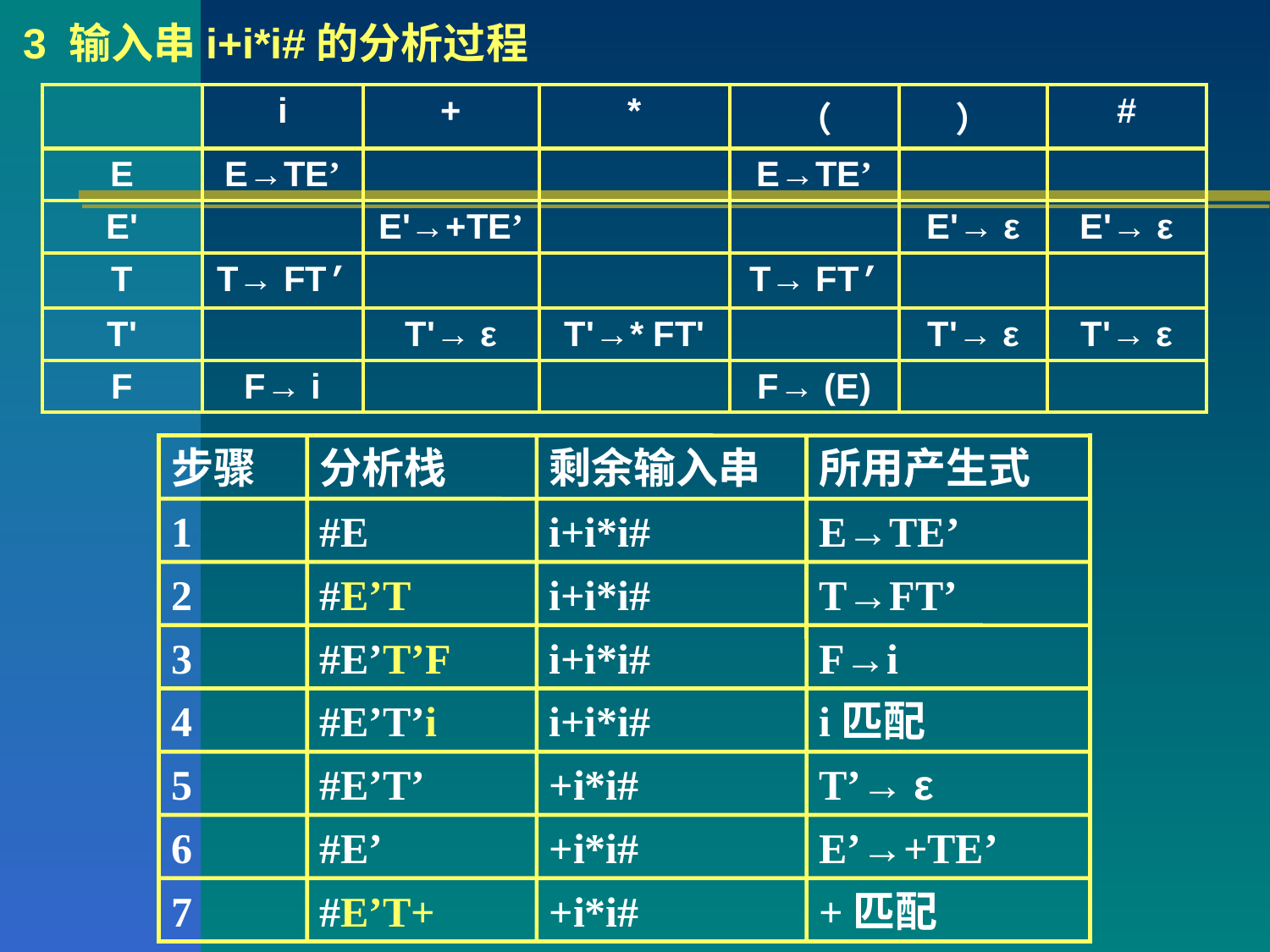

3 输入串i+i*i#的分析过程
|  | i | + | \* | （ | ） | # |
| --- | --- | --- | --- | --- | --- | --- |
| E | E→TE’ |  |  | E→TE’ |  |  |
| E' |  | E'→+TE’ |  |  | E'→ ε | E'→ ε |
| T | T→ FT’ |  |  | T→ FT’ |  |  |
| T' |  | T'→ ε | T'→\* FT' |  | T'→ ε | T'→ ε |
| F | F→ i |  |  | F→ (E) |  |  |
步骤

分析栈

剩余输入串

所用产生式

1

#E
i+i*i#
E→TE’
2

#E’T
i+i*i#
T→FT’
3

#E’T’F
i+i*i#
F→i
4

#E’T’i
i+i*i#
i匹配
5

#E’T’
+i*i#
T’→ ε
6

#E’
+i*i#
E’→+TE’
7

#E’T+
+i*i#
+匹配